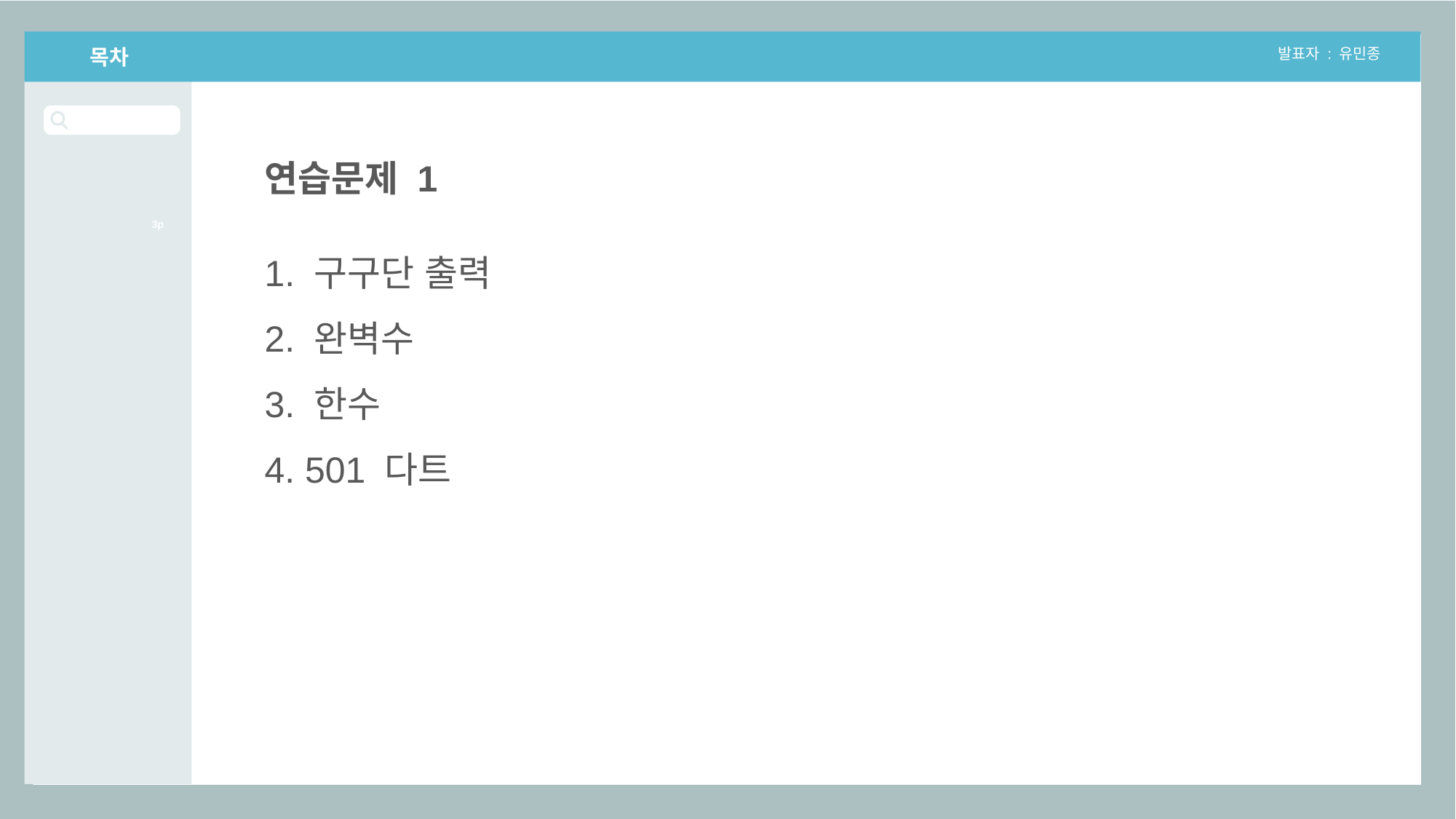

목차
발표자 : 유민종

연습문제 1
3p
1. 구구단 출력
2. 완벽수
3. 한수
4. 501 다트